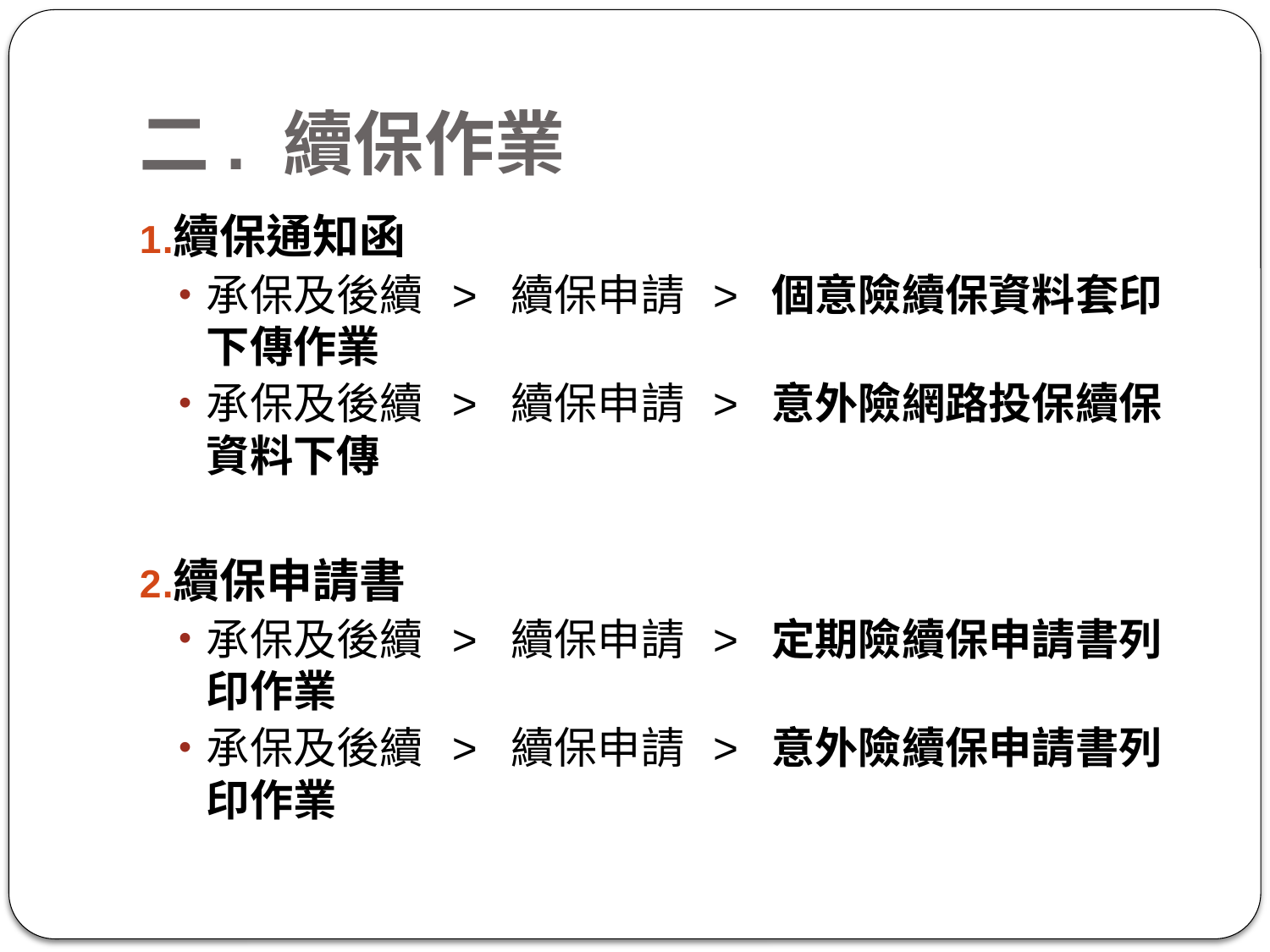

# 二. 續保作業
續保通知函
承保及後續  >  續保申請  >  個意險續保資料套印下傳作業
承保及後續  >  續保申請  >  意外險網路投保續保資料下傳

續保申請書
承保及後續  >  續保申請  >  定期險續保申請書列印作業
承保及後續  >  續保申請  >  意外險續保申請書列印作業